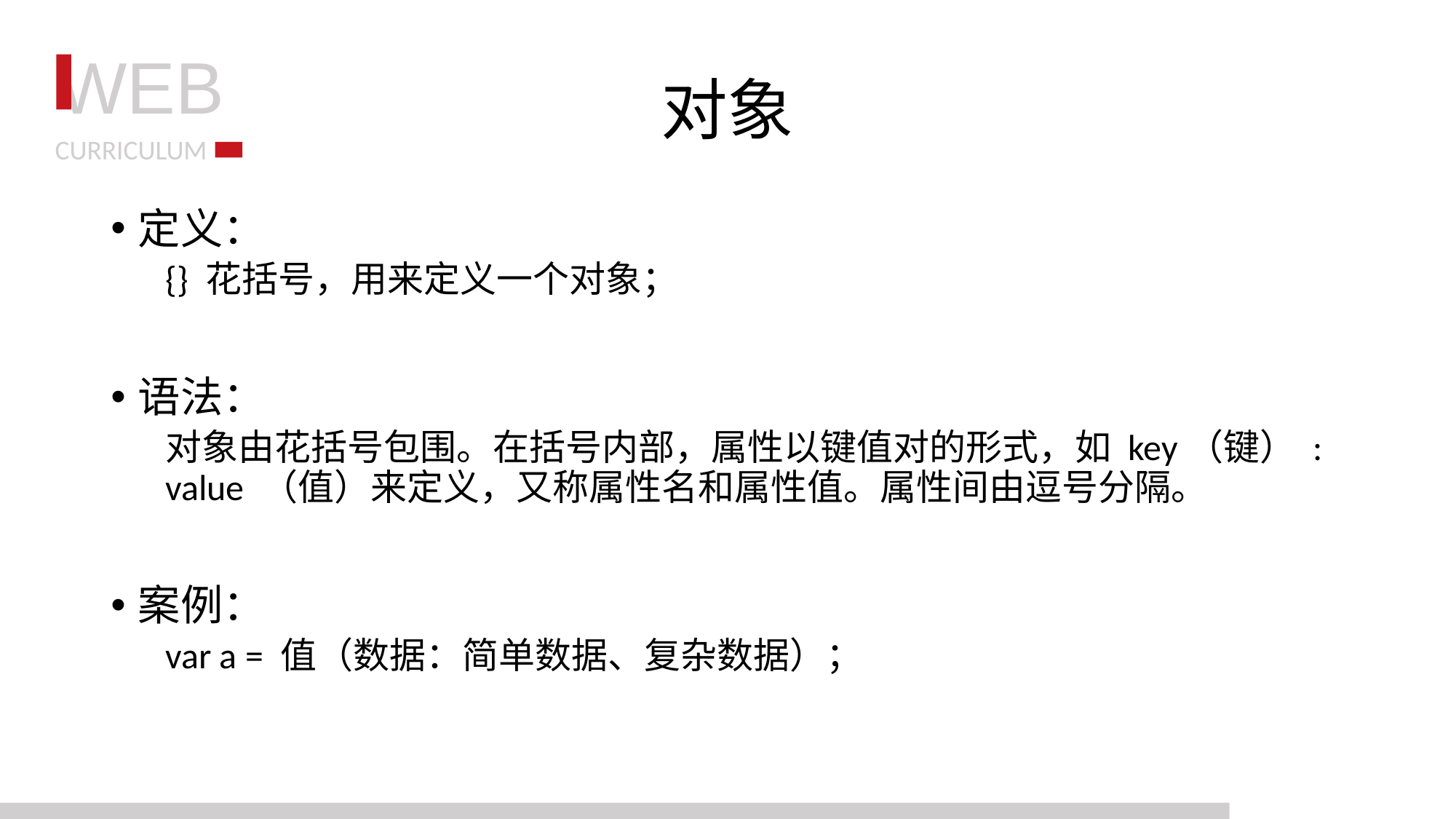

# 对象
定义：
{} 花括号，用来定义一个对象；

语法：
对象由花括号包围。在括号内部，属性以键值对的形式，如 key（键） : value （值）来定义，又称属性名和属性值。属性间由逗号分隔。

案例：
var a = 值（数据：简单数据、复杂数据）；